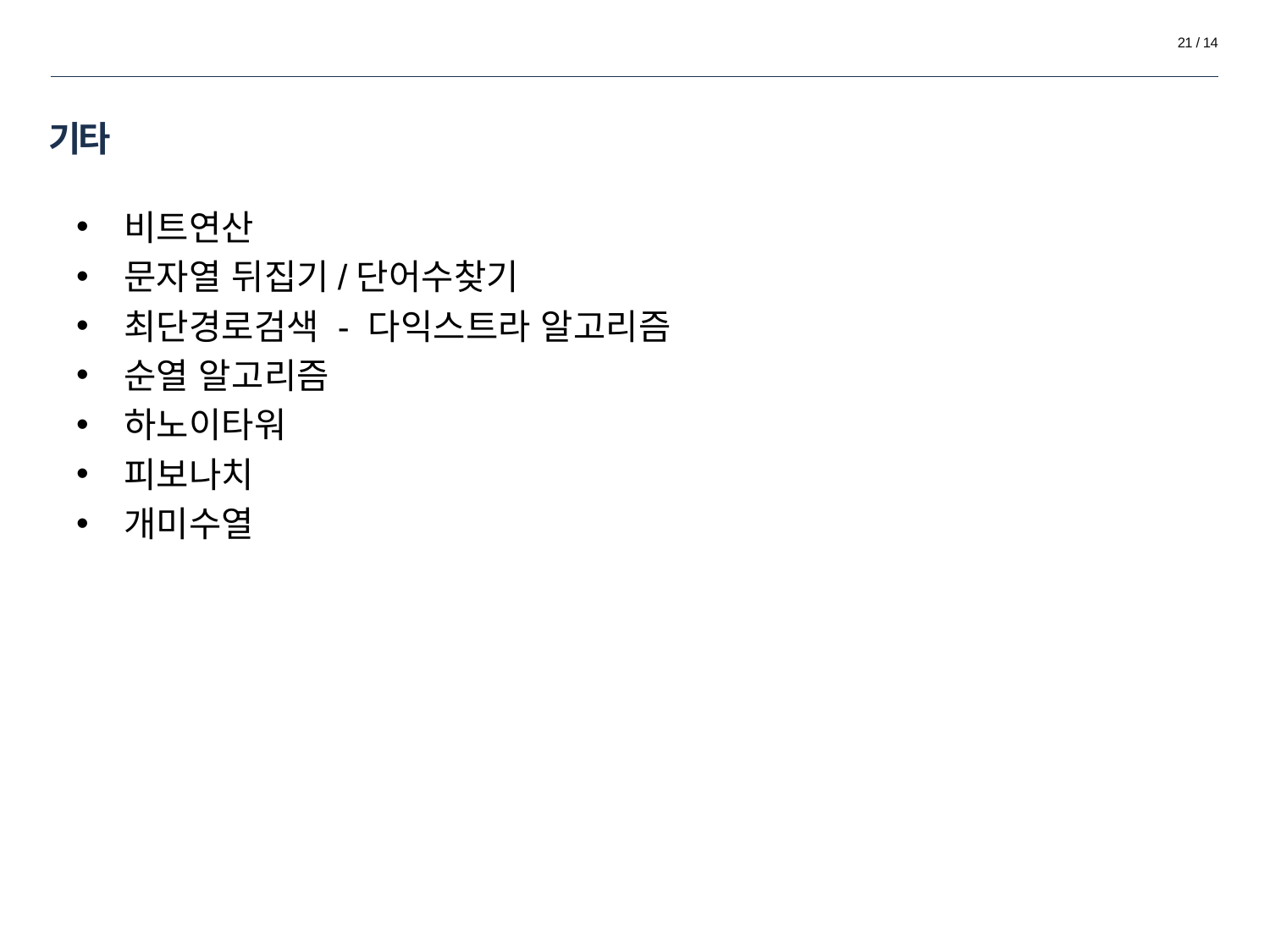

21 / 14
# 기타
비트연산
문자열 뒤집기/단어수찾기
최단경로검색 - 다익스트라 알고리즘
순열 알고리즘
하노이타워
피보나치
개미수열